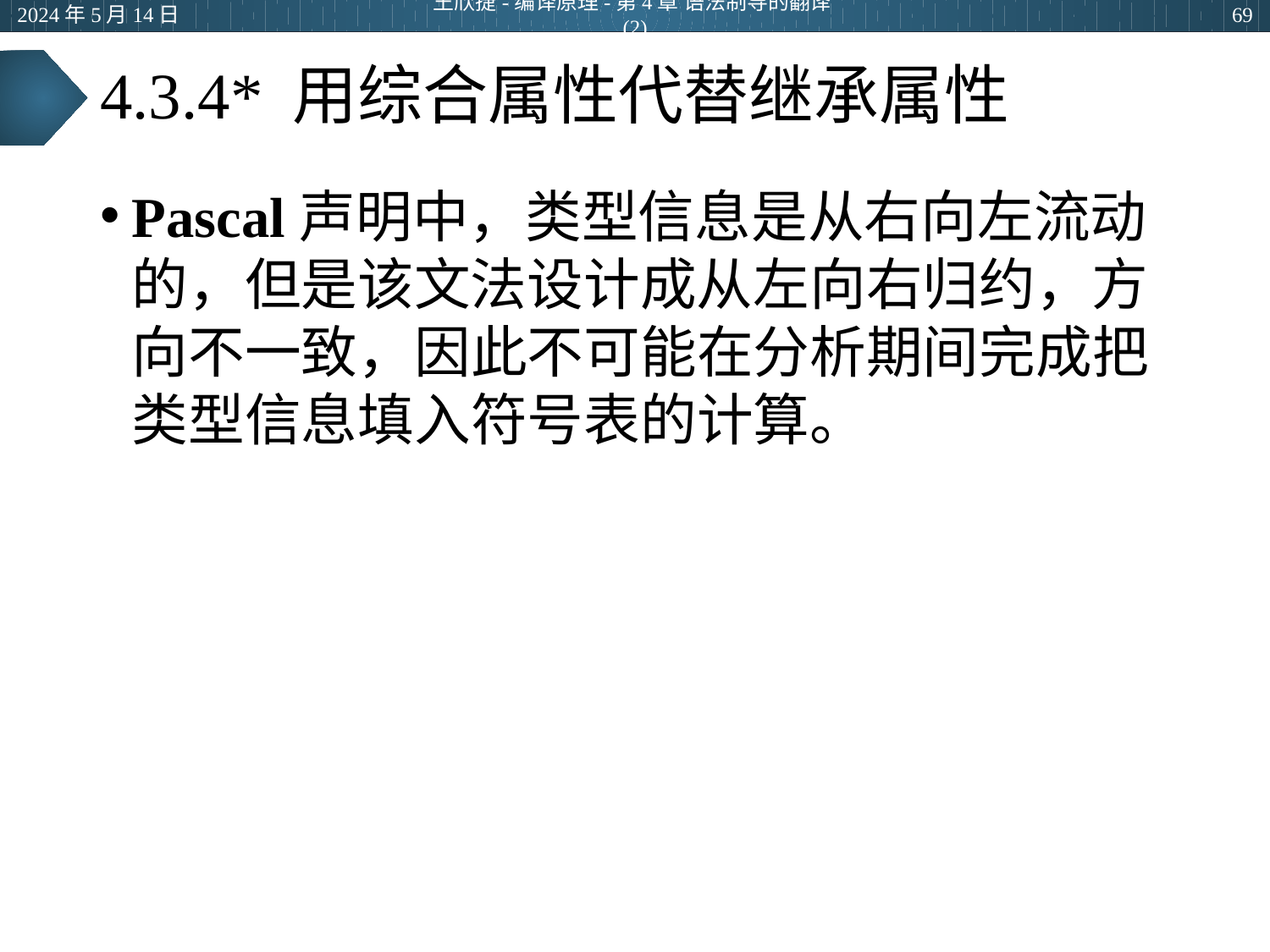

2024年5月14日
王欣捷-编译原理-第4章 语法制导的翻译(2)
69
# 4.3.4* 用综合属性代替继承属性
Pascal声明中，类型信息是从右向左流动的，但是该文法设计成从左向右归约，方向不一致，因此不可能在分析期间完成把类型信息填入符号表的计算。